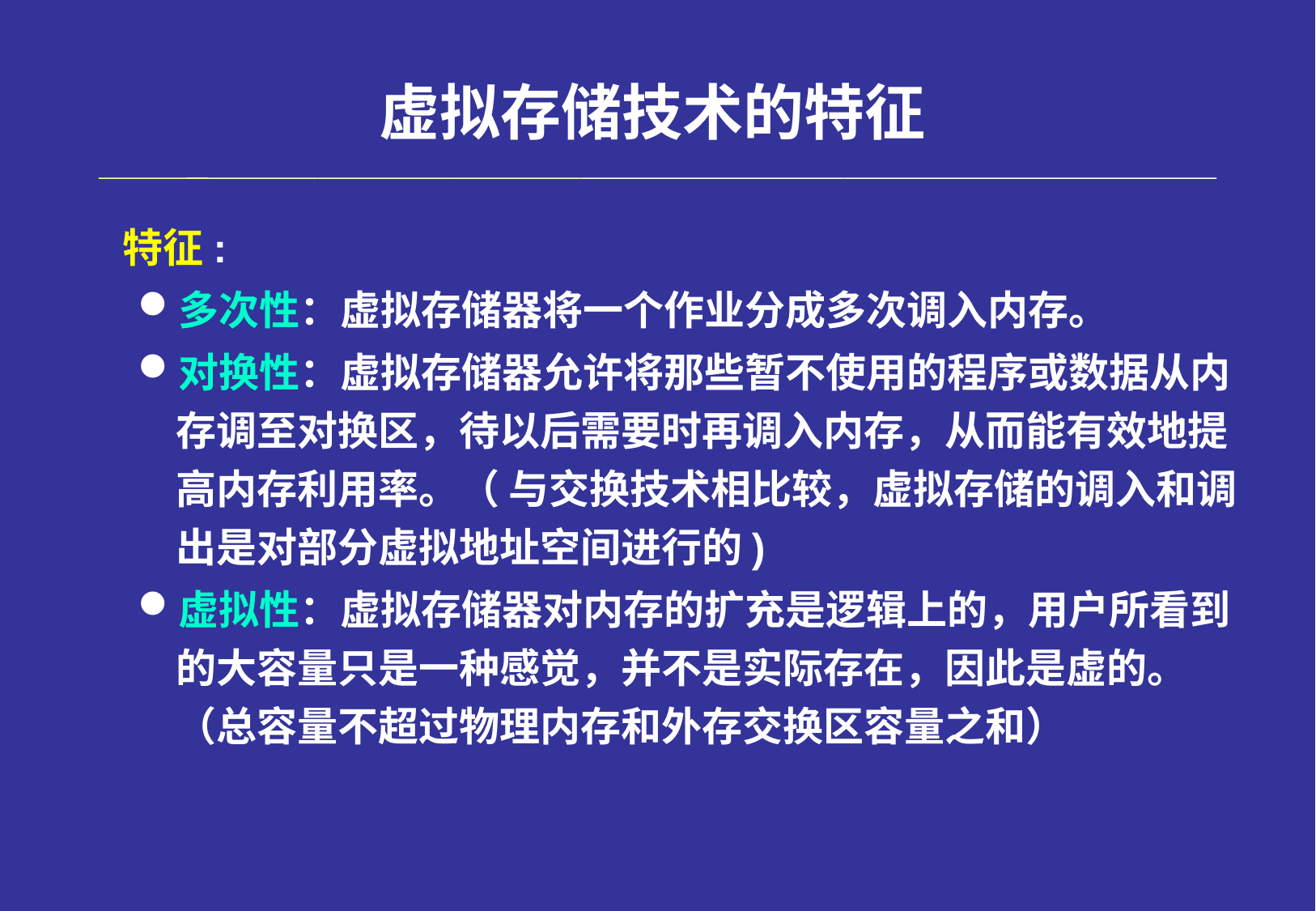

# 虚拟存储技术的特征
	特征:
多次性：虚拟存储器将一个作业分成多次调入内存。
对换性：虚拟存储器允许将那些暂不使用的程序或数据从内存调至对换区，待以后需要时再调入内存，从而能有效地提高内存利用率。（ 与交换技术相比较，虚拟存储的调入和调出是对部分虚拟地址空间进行的)
虚拟性：虚拟存储器对内存的扩充是逻辑上的，用户所看到的大容量只是一种感觉，并不是实际存在，因此是虚的。
（总容量不超过物理内存和外存交换区容量之和）